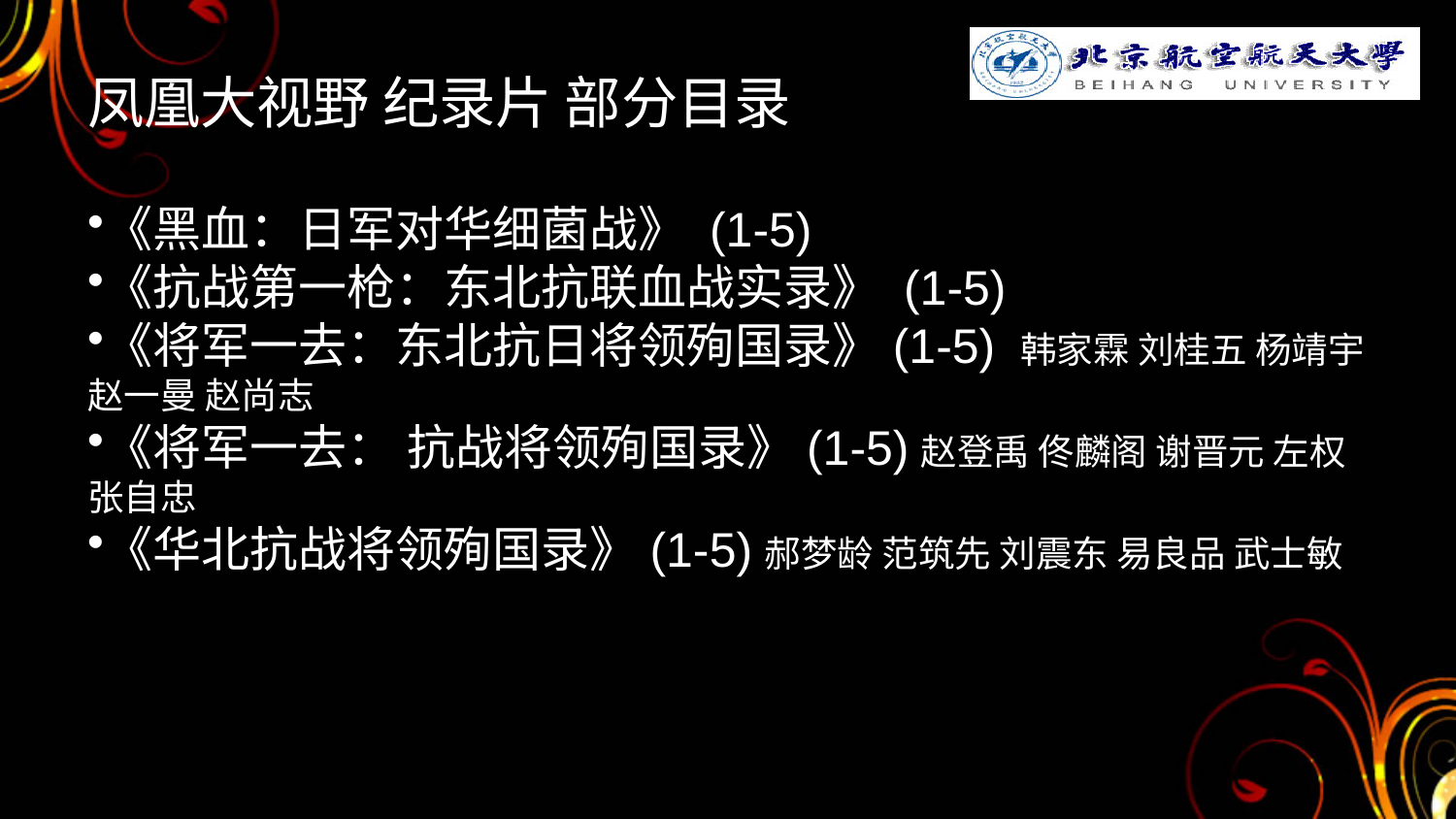

# 凤凰大视野 纪录片 部分目录
《黑血：日军对华细菌战》 (1-5)
《抗战第一枪：东北抗联血战实录》 (1-5)
《将军一去：东北抗日将领殉国录》(1-5) 韩家霖 刘桂五 杨靖宇 赵一曼 赵尚志
《将军一去： 抗战将领殉国录》(1-5)赵登禹 佟麟阁 谢晋元 左权 张自忠
《华北抗战将领殉国录》(1-5)郝梦龄 范筑先 刘震东 易良品 武士敏